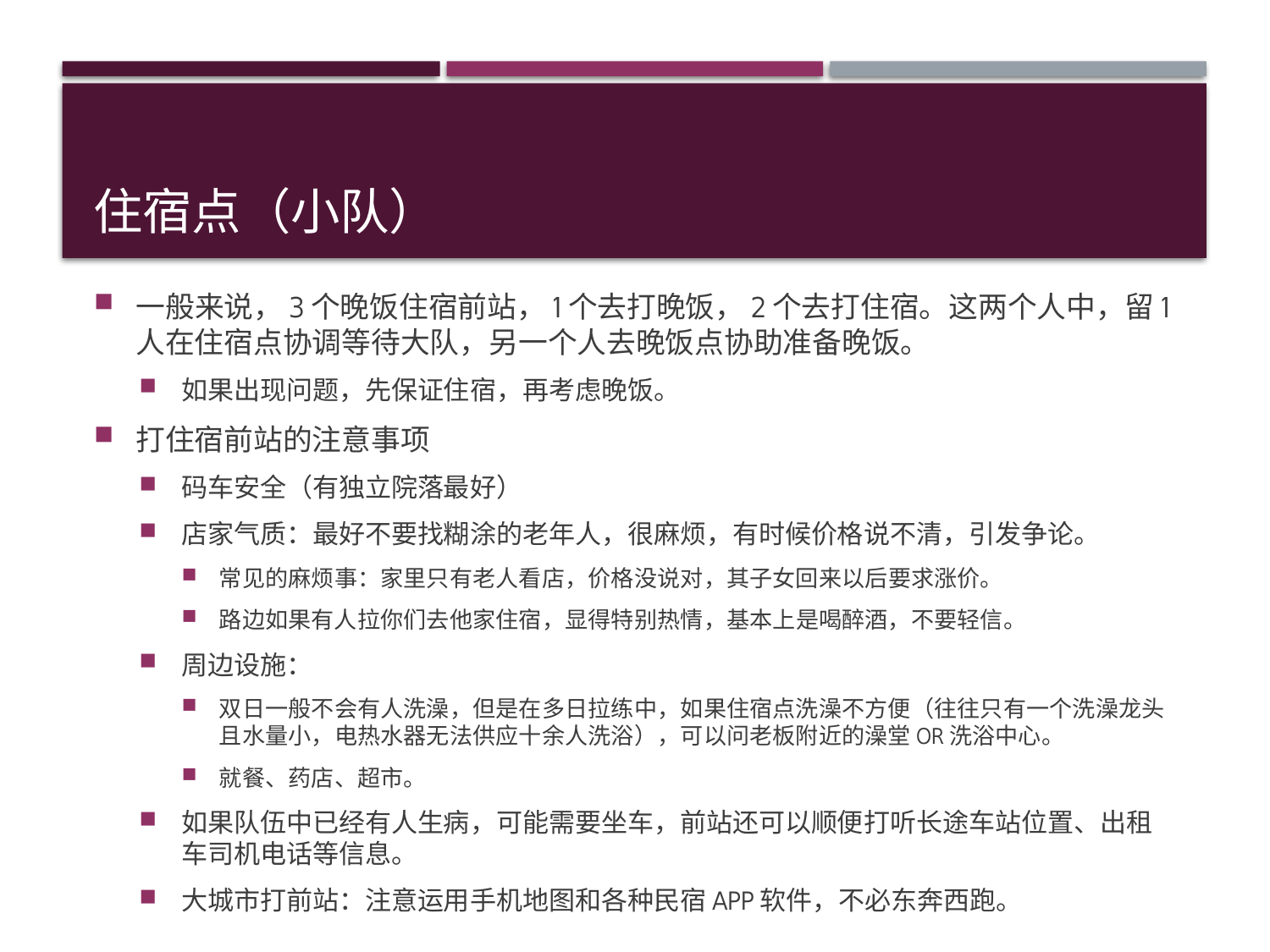

# 住宿点（小队）
一般来说，3个晚饭住宿前站，1个去打晚饭，2个去打住宿。这两个人中，留1人在住宿点协调等待大队，另一个人去晚饭点协助准备晚饭。
如果出现问题，先保证住宿，再考虑晚饭。
打住宿前站的注意事项
码车安全（有独立院落最好）
店家气质：最好不要找糊涂的老年人，很麻烦，有时候价格说不清，引发争论。
常见的麻烦事：家里只有老人看店，价格没说对，其子女回来以后要求涨价。
路边如果有人拉你们去他家住宿，显得特别热情，基本上是喝醉酒，不要轻信。
周边设施：
双日一般不会有人洗澡，但是在多日拉练中，如果住宿点洗澡不方便（往往只有一个洗澡龙头且水量小，电热水器无法供应十余人洗浴），可以问老板附近的澡堂OR洗浴中心。
就餐、药店、超市。
如果队伍中已经有人生病，可能需要坐车，前站还可以顺便打听长途车站位置、出租车司机电话等信息。
大城市打前站：注意运用手机地图和各种民宿APP软件，不必东奔西跑。